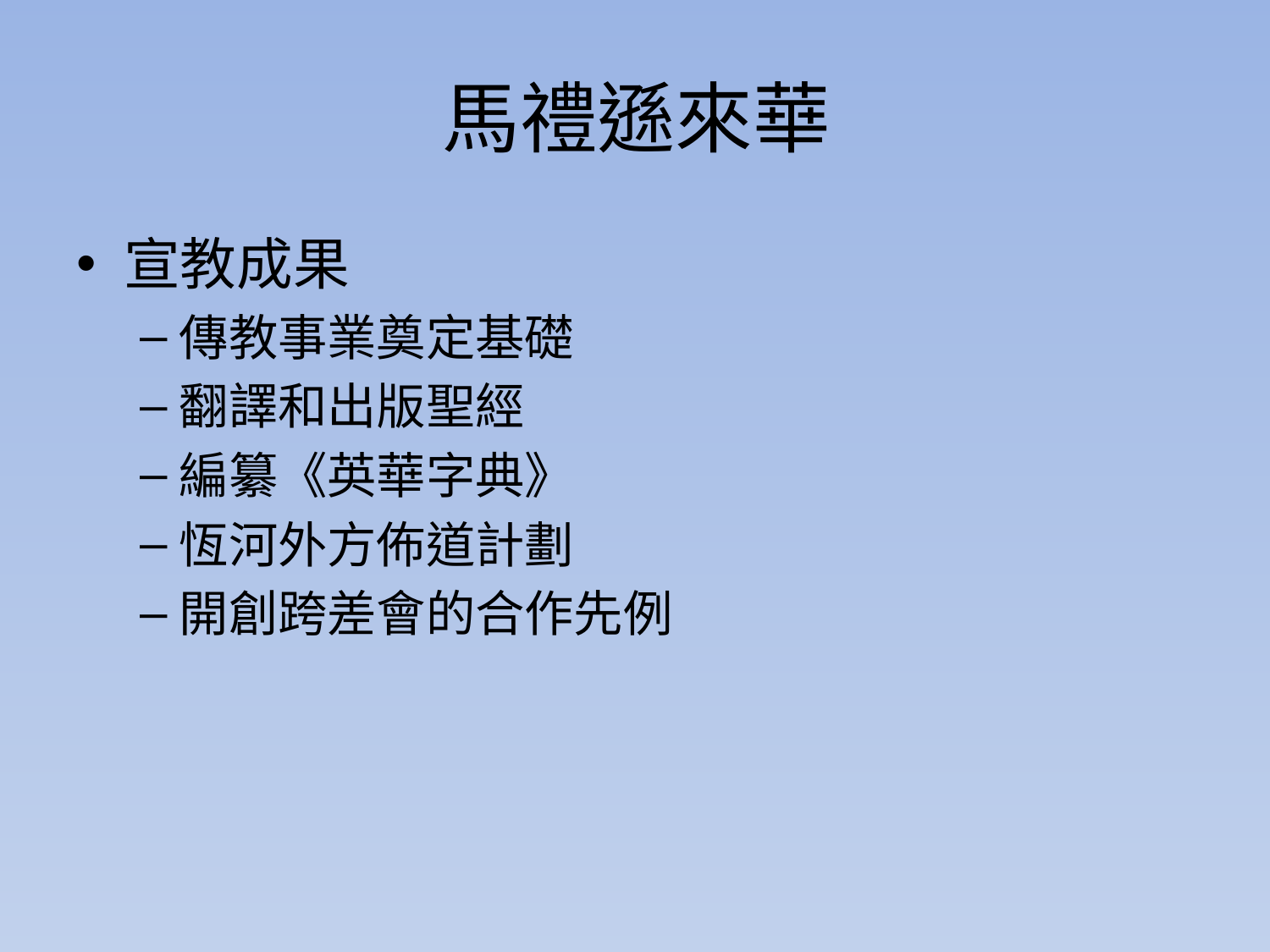

# 馬禮遜來華
宣教成果
傳教事業奠定基礎
翻譯和出版聖經
編纂《英華字典》
恆河外方佈道計劃
開創跨差會的合作先例